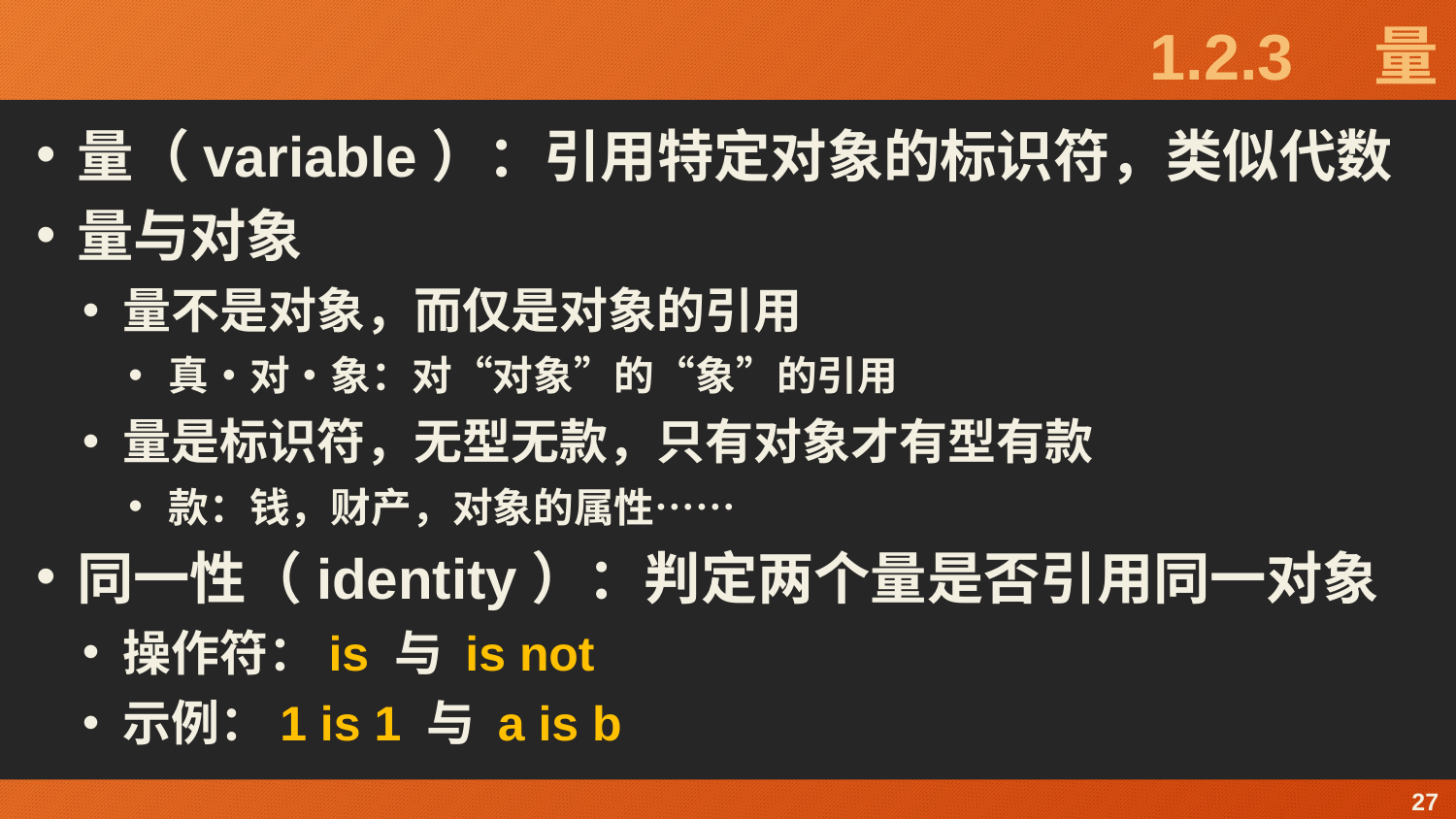

# 1.2.3　量
量（variable）：引用特定对象的标识符，类似代数
量与对象
量不是对象，而仅是对象的引用
真•对•象：对“对象”的“象”的引用
量是标识符，无型无款，只有对象才有型有款
款：钱，财产，对象的属性……
同一性（identity）：判定两个量是否引用同一对象
操作符：is 与 is not
示例：1 is 1 与 a is b
27